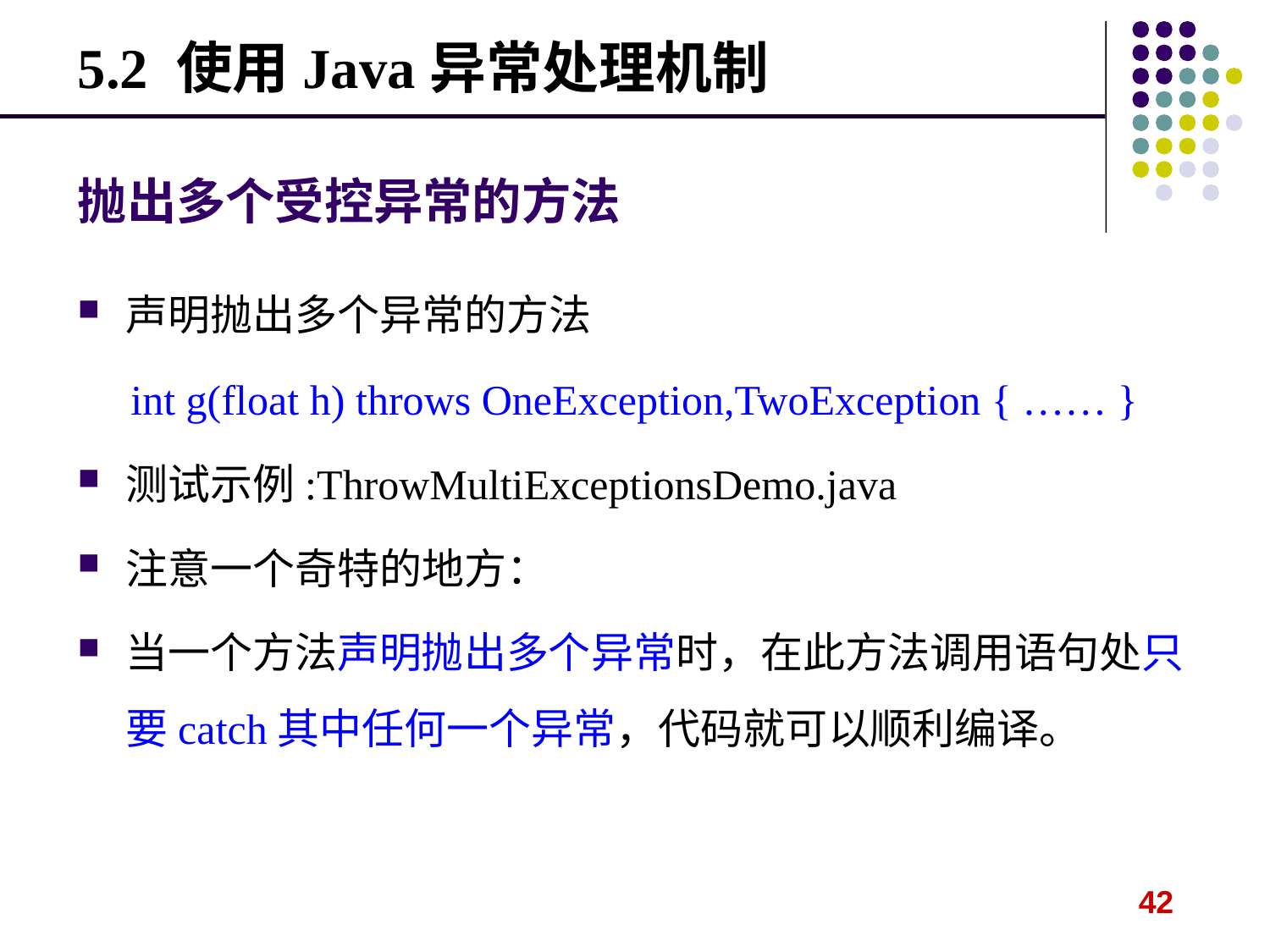

5.2 使用Java异常处理机制

抛出多个受控异常的方法
声明抛出多个异常的方法
     int g(float h) throws OneException,TwoException { …… }
测试示例:ThrowMultiExceptionsDemo.java
注意一个奇特的地方：
当一个方法声明抛出多个异常时，在此方法调用语句处只要catch其中任何一个异常，代码就可以顺利编译。